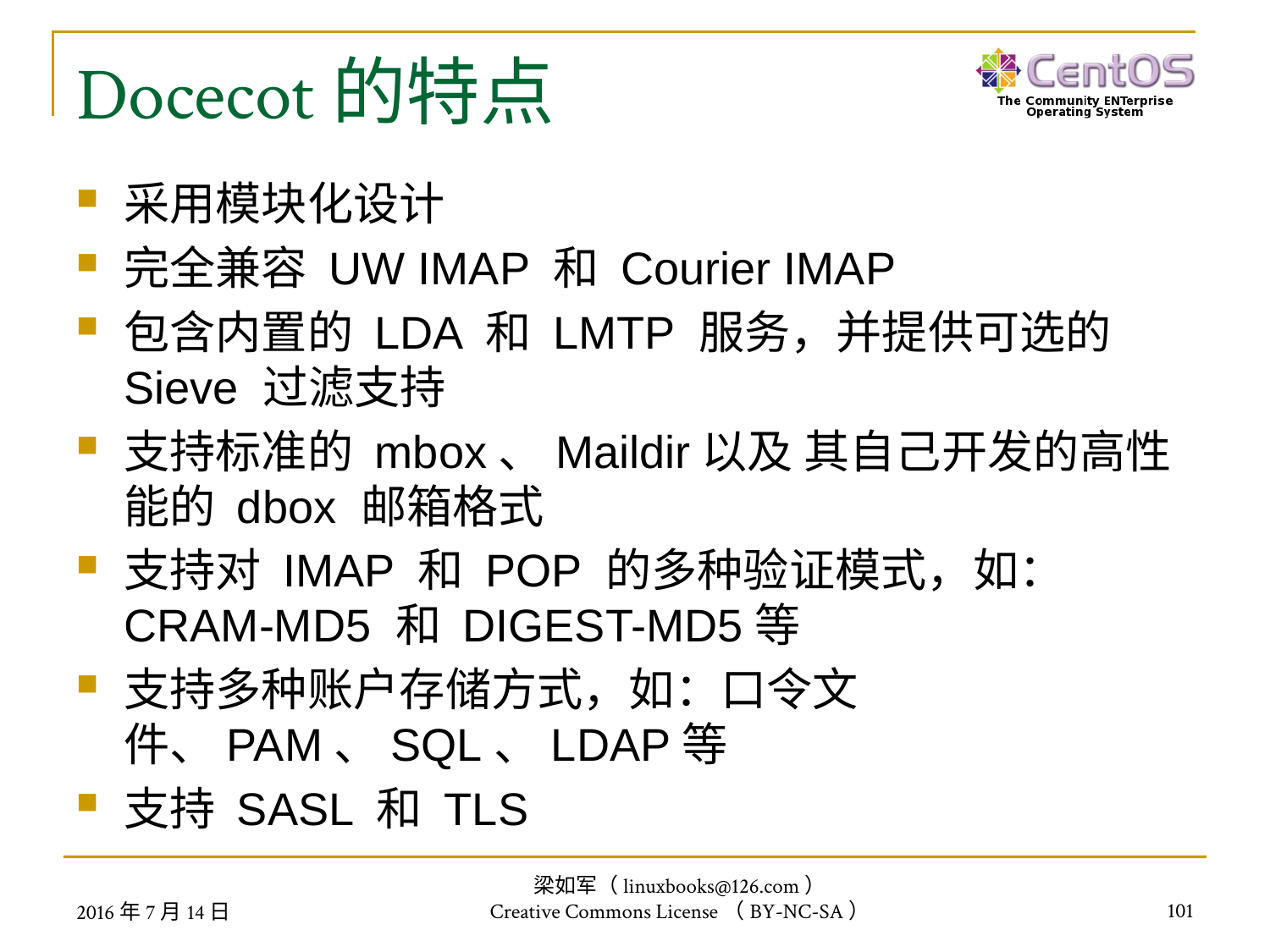

# Docecot的特点
采用模块化设计
完全兼容 UW IMAP 和 Courier IMAP
包含内置的 LDA 和 LMTP 服务，并提供可选的 Sieve 过滤支持
支持标准的 mbox、Maildir以及 其自己开发的高性能的 dbox 邮箱格式
支持对 IMAP 和 POP 的多种验证模式，如：CRAM-MD5 和 DIGEST-MD5等
支持多种账户存储方式，如：口令文件、PAM、SQL、LDAP等
支持 SASL 和 TLS

梁如军（linuxbooks@126.com）
Creative Commons License（BY-NC-SA）
2016年7月14日
101